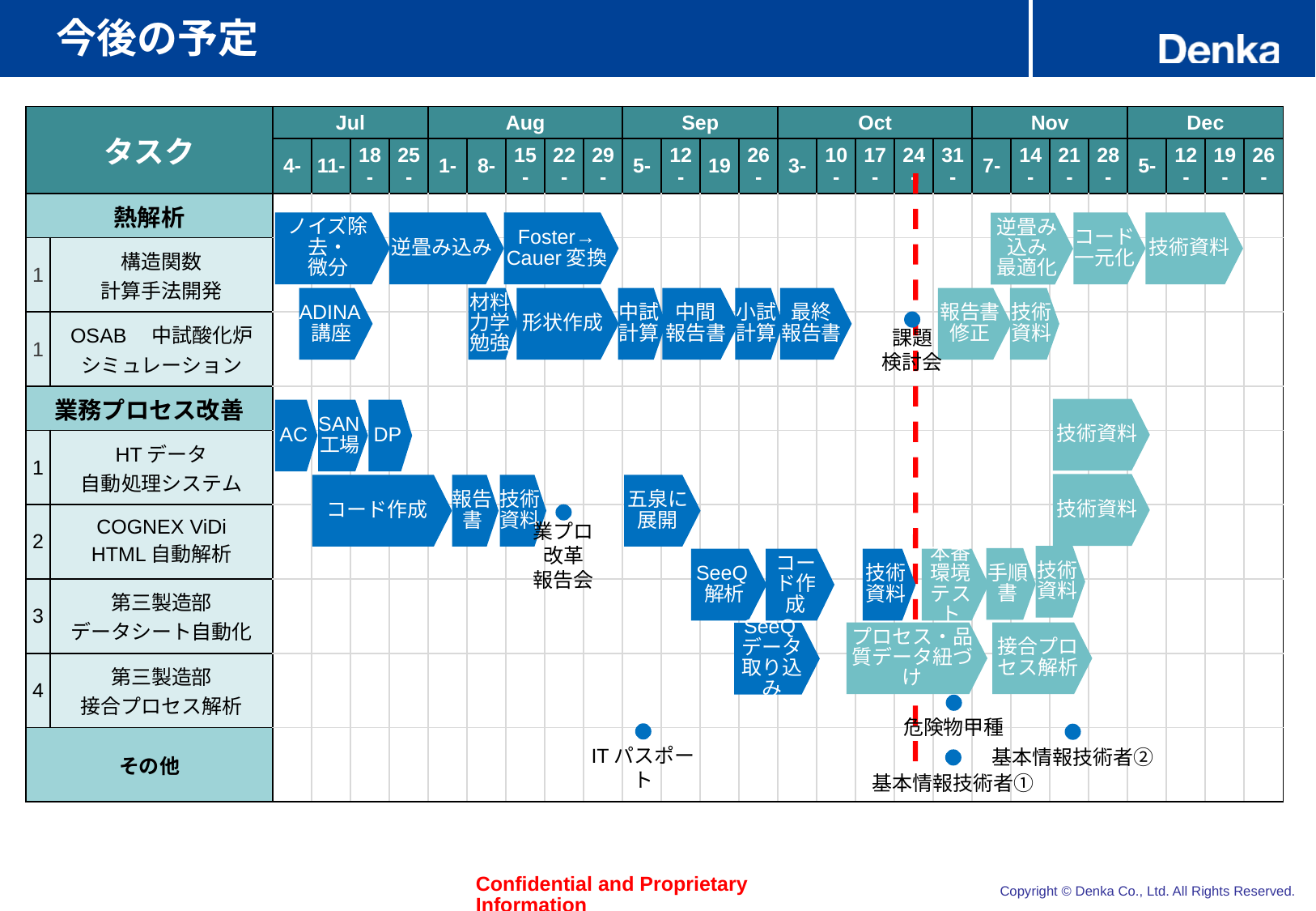

# 今後の予定
| タスク |  | Jul | 9- | 16- | 23- | Aug | WK 2 | WK 3 | WK 4 |  | Sep | WK 2 | WK 3 | WK 4 | Oct |  |  |  |  | Nov |  |  |  | Dec |  |  |  |
| --- | --- | --- | --- | --- | --- | --- | --- | --- | --- | --- | --- | --- | --- | --- | --- | --- | --- | --- | --- | --- | --- | --- | --- | --- | --- | --- | --- |
|  |  | 4- | 11- | 18- | 25- | 1- | 8- | 15- | 22- | 29- | 5- | 12- | 19 | 26- | 3- | 10- | 17- | 24- | 31- | 7- | 14- | 21- | 28- | 5- | 12- | 19- | 26- |
| 熱解析 |  |  |  |  |  |  |  |  |  |  |  |  |  |  |  |  |  |  |  |  |  |  |  |  |  |  |  |
| 1 | 構造関数 計算手法開発 |  |  |  |  |  |  |  |  |  |  |  |  |  |  |  |  |  |  |  |  |  |  |  |  |  |  |
| 1 | OSAB　中試酸化炉 シミュレーション |  |  |  |  |  |  |  |  |  |  |  |  |  |  |  |  |  |  |  |  |  |  |  |  |  |  |
| 業務プロセス改善 |  |  |  |  |  |  |  |  |  |  |  |  |  |  |  |  |  |  |  |  |  |  |  |  |  |  |  |
| 1 | HTデータ 自動処理システム |  |  |  |  |  |  |  |  |  |  |  |  |  |  |  |  |  |  |  |  |  |  |  |  |  |  |
| 2 | COGNEX ViDi HTML自動解析 |  |  |  |  |  |  |  |  |  |  |  |  |  |  |  |  |  |  |  |  |  |  |  |  |  |  |
| 3 | 第三製造部 データシート自動化 |  |  |  |  |  |  |  |  |  |  |  |  |  |  |  |  |  |  |  |  |  |  |  |  |  |  |
| 4 | 第三製造部 接合プロセス解析 |  |  |  |  |  |  |  |  |  |  |  |  |  |  |  |  |  |  |  |  |  |  |  |  |  |  |
| その他 |  |  |  |  |  |  |  |  |  |  |  |  |  |  |  |  |  |  |  |  |  |  |  |  |  |  |  |
ノイズ除去・
微分
逆畳み込み
Foster→
Cauer変換
コード一元化
技術資料
逆畳み込み
最適化
ADINA講座
材料力学勉強
形状作成
中試計算
中間
報告書
小試計算
最終
報告書
報告書修正
技術資料

課題
検討会
技術資料
AC
SAN工場
DP
技術資料
五泉に展開
コード作成
報告書
技術資料

業プロ改革
報告会
技術資料
手順書
SeeQ解析
コード作成
技術資料
本番環境テスト
プロセス・品質データ紐づけ
接合プロセス解析
SeeQデータ
取り込み

危険物甲種

ITパスポート
基本情報技術者②

基本情報技術者①